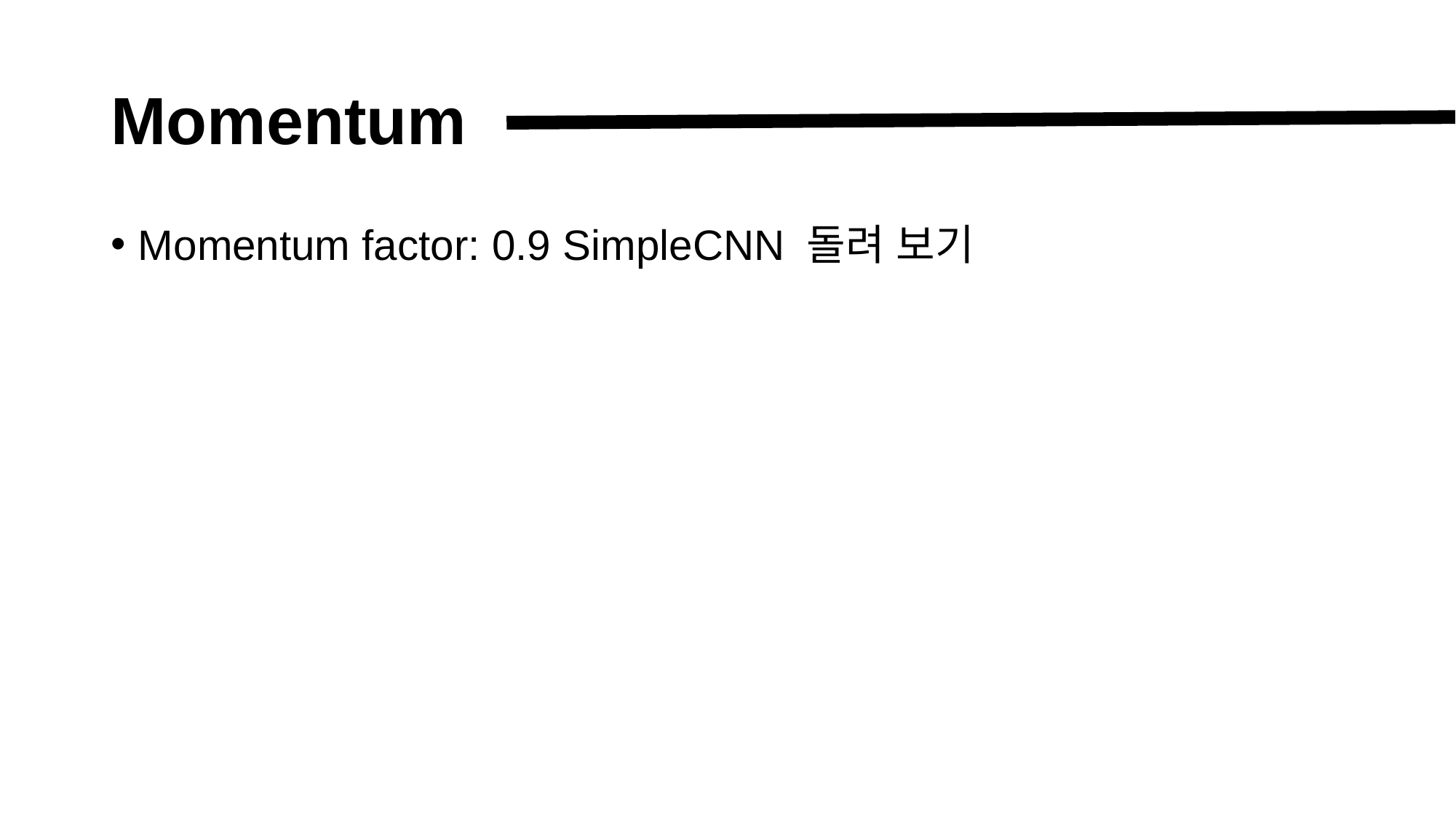

# Momentum
Momentum factor: 0.9 SimpleCNN 돌려 보기